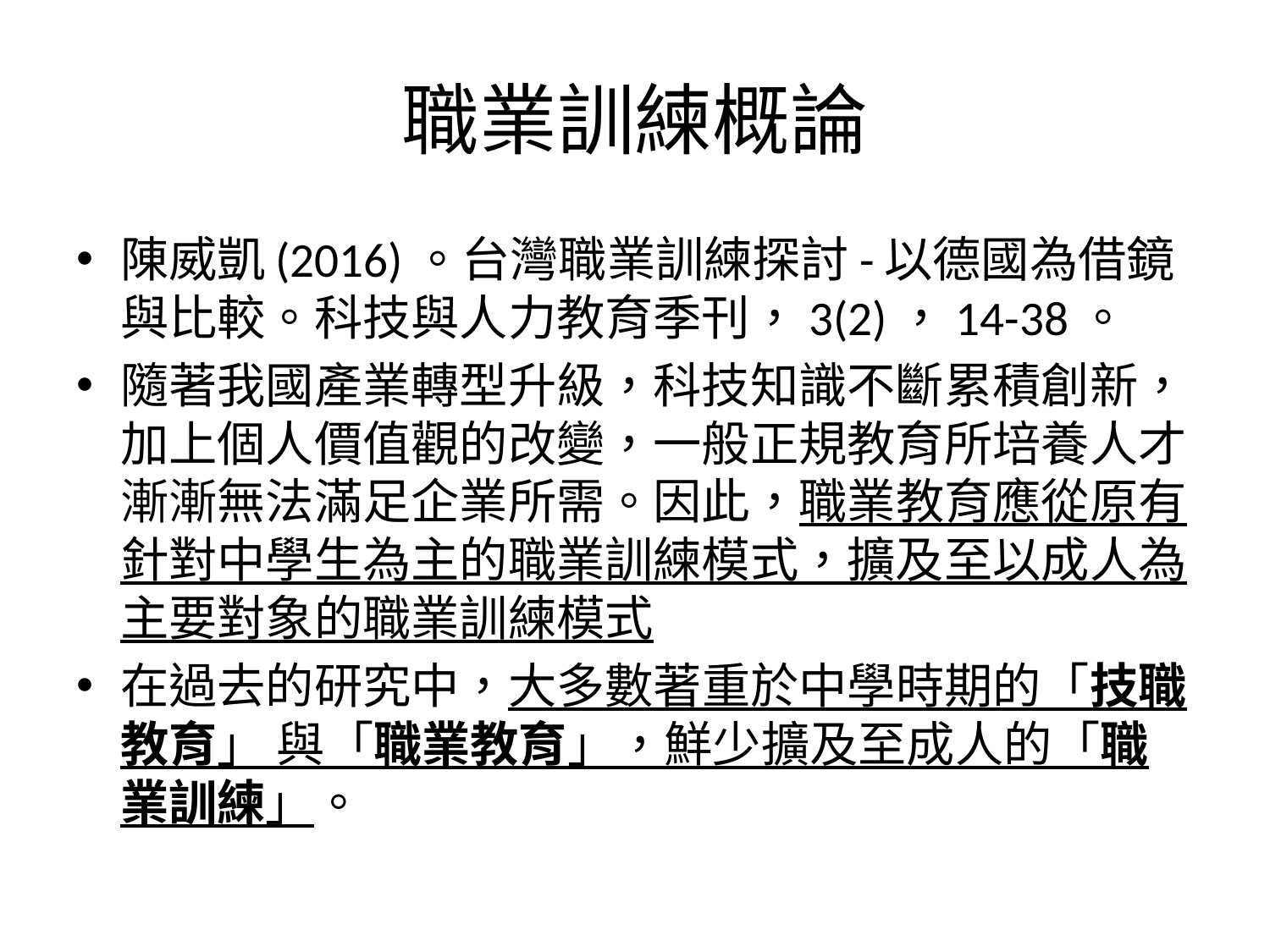

# 職業訓練概論
陳威凱(2016)。台灣職業訓練探討-以德國為借鏡與比較。科技與人力教育季刊，3(2)，14-38。
隨著我國產業轉型升級，科技知識不斷累積創新，加上個人價值觀的改變，一般正規教育所培養人才漸漸無法滿足企業所需。因此，職業教育應從原有針對中學生為主的職業訓練模式，擴及至以成人為主要對象的職業訓練模式
在過去的研究中，大多數著重於中學時期的「技職教育」 與「職業教育」，鮮少擴及至成人的「職業訓練」。